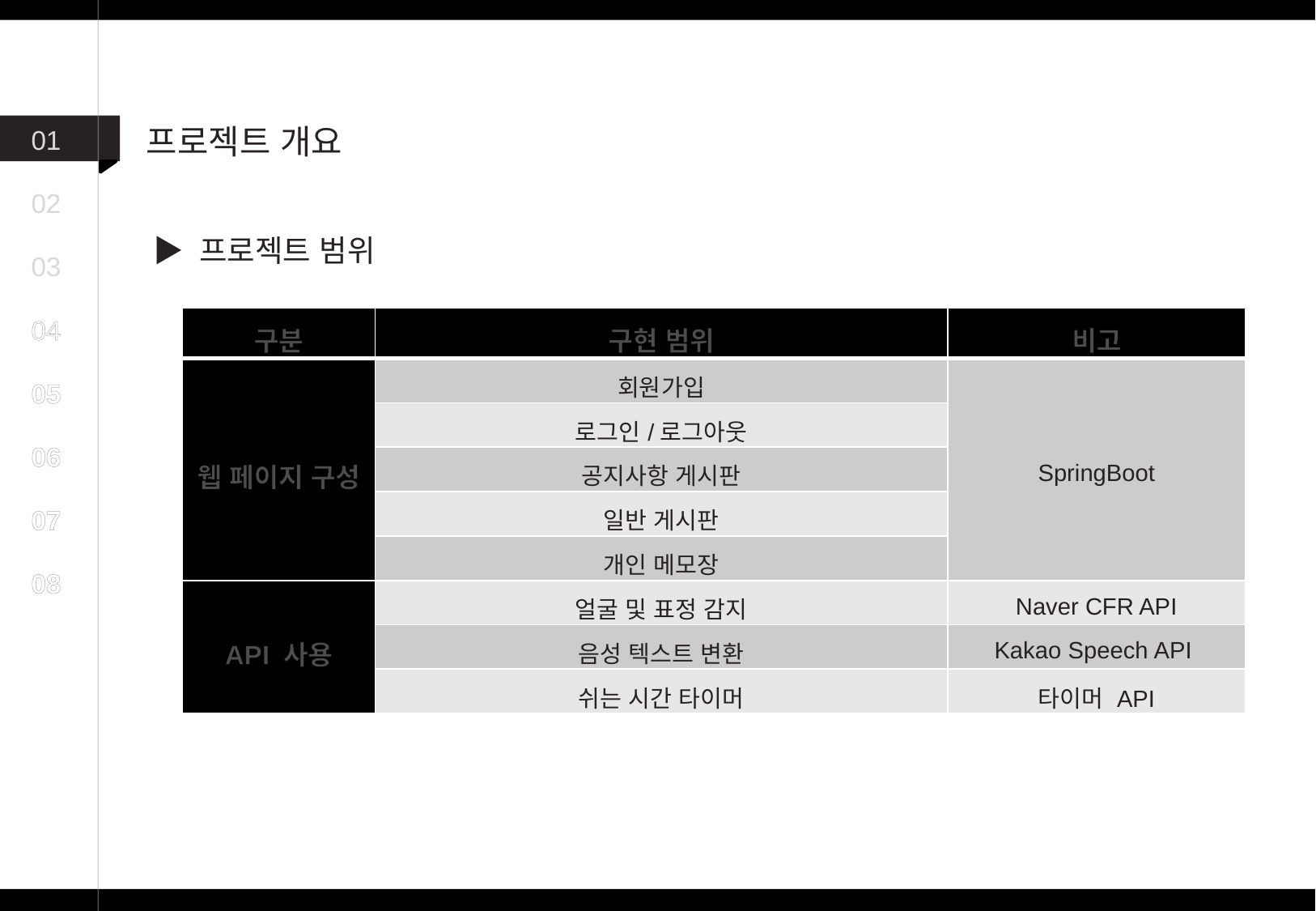

프로젝트 개요

01
02
▶ 프로젝트 범위
03
04
| 구분 | 구현 범위 | 비고 |
| --- | --- | --- |
| 웹 페이지 구성 | 회원가입 | SpringBoot |
|  | 로그인/로그아웃 |  |
|  | 공지사항 게시판 |  |
|  | 일반 게시판 |  |
|  | 개인 메모장 |  |
| API 사용 | 얼굴 및 표정 감지 | Naver CFR API |
|  | 음성 텍스트 변환 | Kakao Speech API |
|  | 쉬는 시간 타이머 | 타이머 API |
05
06
07
08